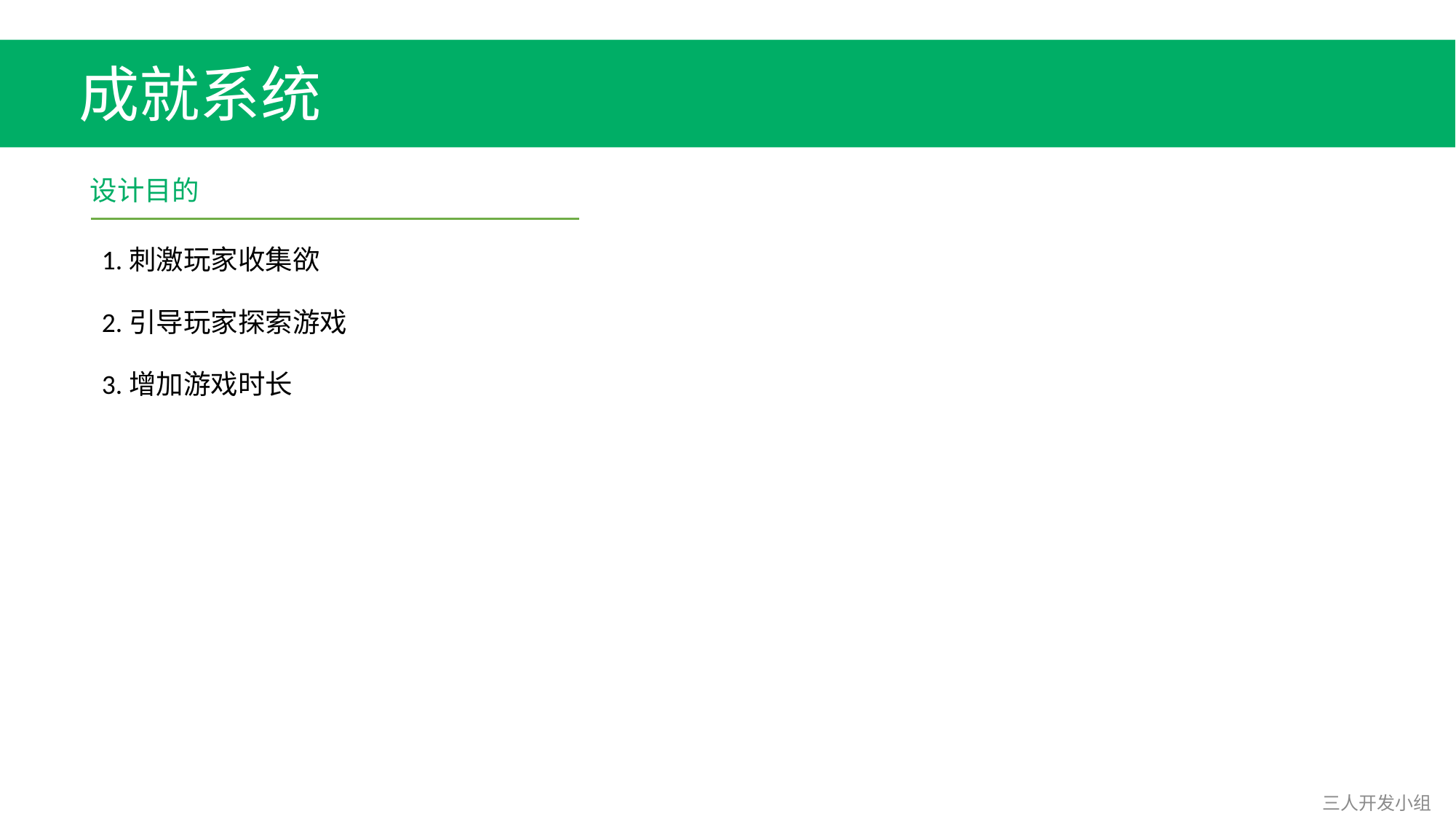

成就系统
设计目的
1.刺激玩家收集欲
2.引导玩家探索游戏
3.增加游戏时长
三人开发小组